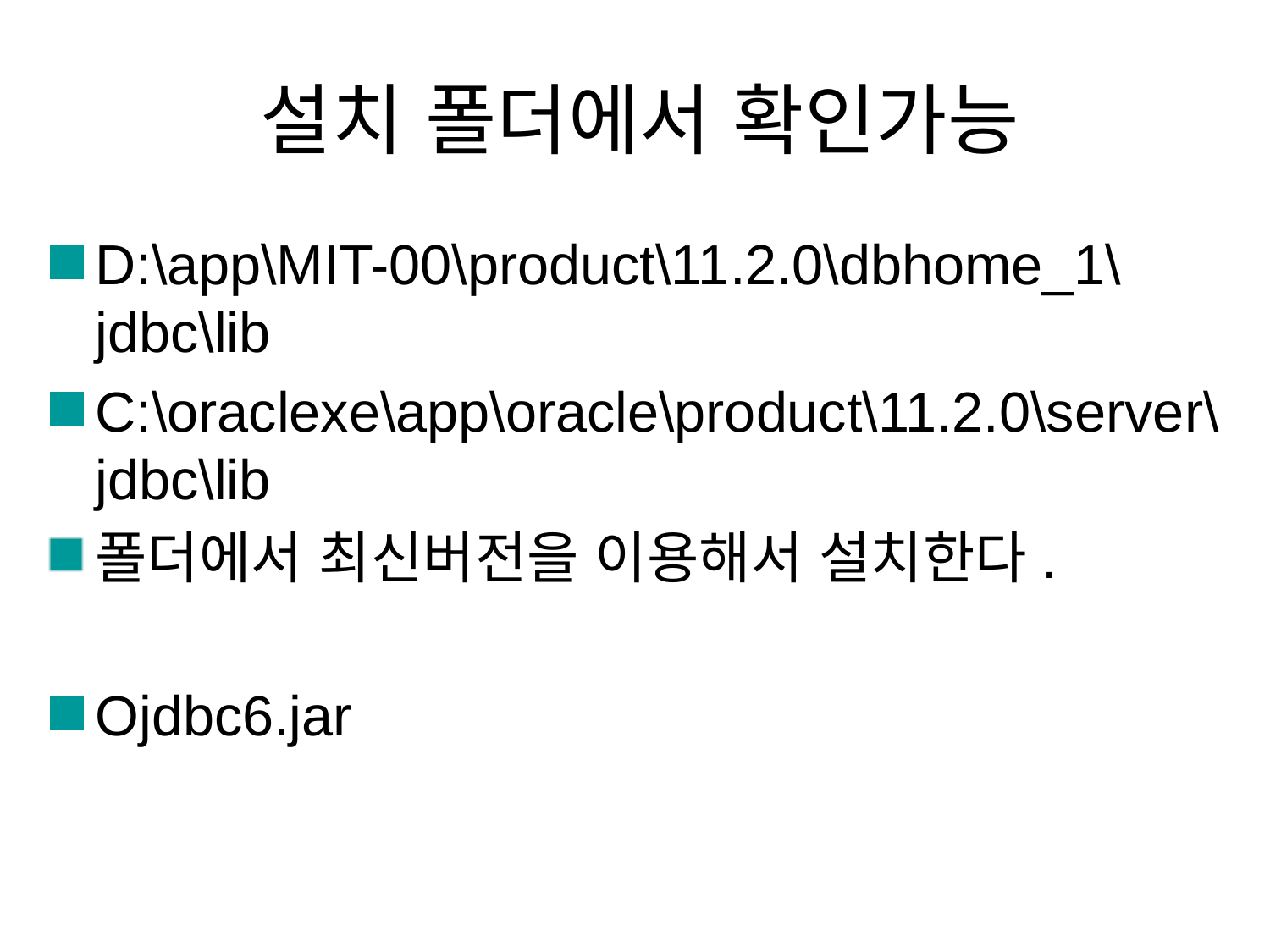

# 설치 폴더에서 확인가능
D:\app\MIT-00\product\11.2.0\dbhome_1\jdbc\lib
C:\oraclexe\app\oracle\product\11.2.0\server\jdbc\lib
폴더에서 최신버전을 이용해서 설치한다.

Ojdbc6.jar